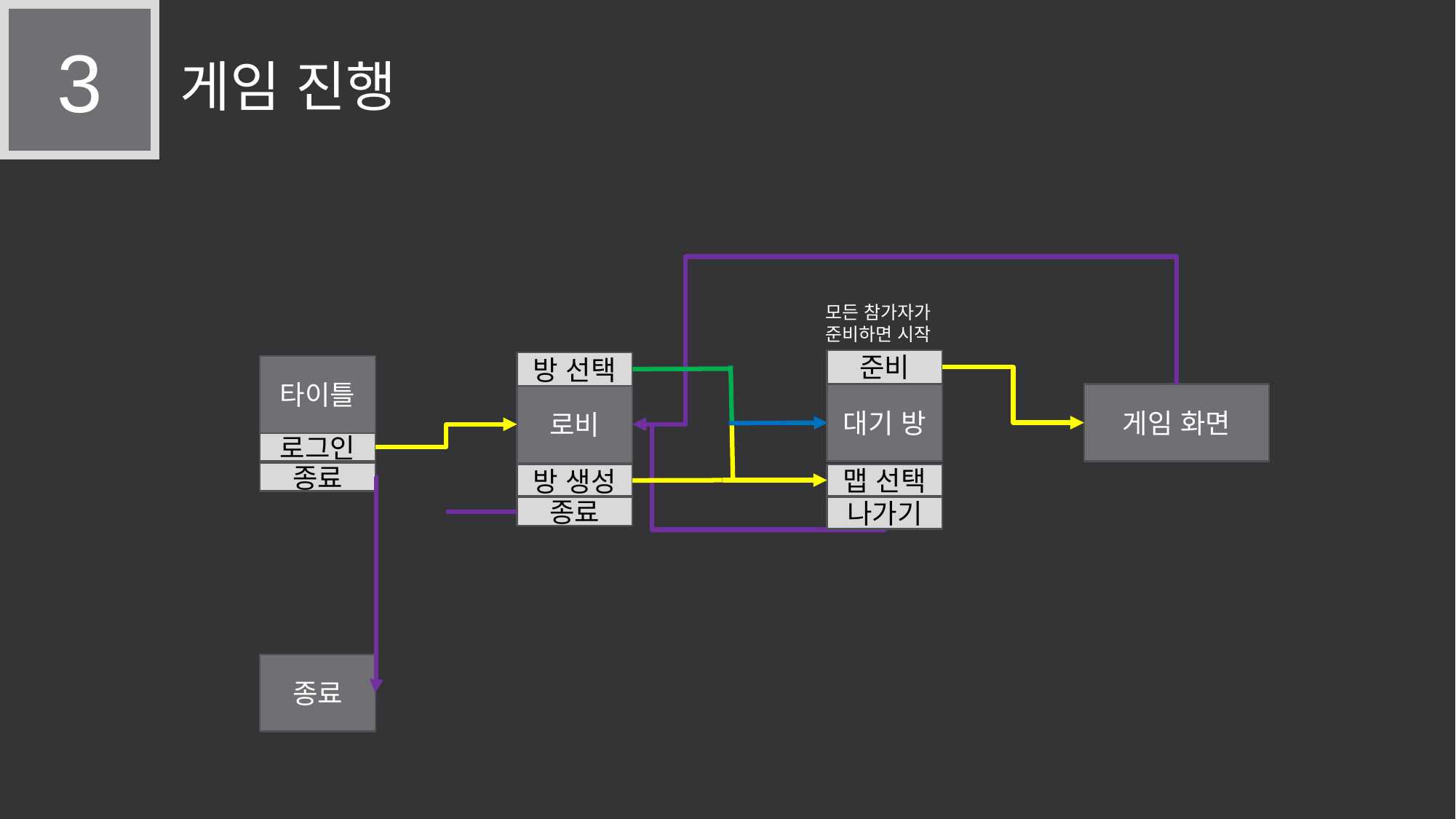

3
게임 진행
모든 참가자가
준비하면 시작
준비
방 선택
타이틀
대기 방
게임 화면
로비
로그인
종료
맵 선택
방 생성
종료
나가기
종료